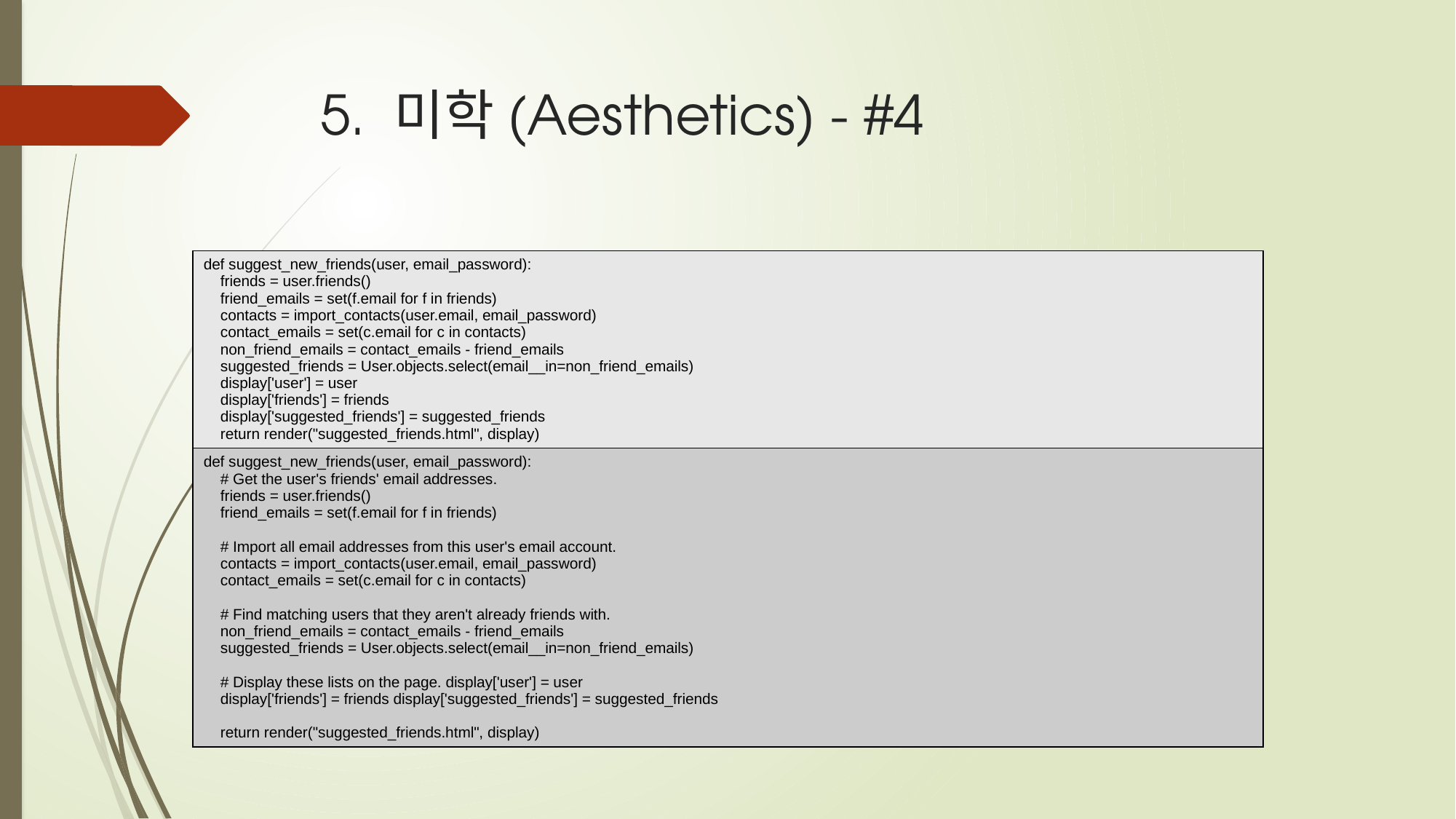

# 5. 미학(Aesthetics) - #4
| def suggest\_new\_friends(user, email\_password): friends = user.friends() friend\_emails = set(f.email for f in friends) contacts = import\_contacts(user.email, email\_password) contact\_emails = set(c.email for c in contacts) non\_friend\_emails = contact\_emails - friend\_emails suggested\_friends = User.objects.select(email\_\_in=non\_friend\_emails) display['user'] = user display['friends'] = friends display['suggested\_friends'] = suggested\_friends return render("suggested\_friends.html", display) |
| --- |
| def suggest\_new\_friends(user, email\_password): # Get the user's friends' email addresses. friends = user.friends() friend\_emails = set(f.email for f in friends) # Import all email addresses from this user's email account. contacts = import\_contacts(user.email, email\_password) contact\_emails = set(c.email for c in contacts) # Find matching users that they aren't already friends with. non\_friend\_emails = contact\_emails - friend\_emails suggested\_friends = User.objects.select(email\_\_in=non\_friend\_emails) # Display these lists on the page. display['user'] = user display['friends'] = friends display['suggested\_friends'] = suggested\_friends return render("suggested\_friends.html", display) |